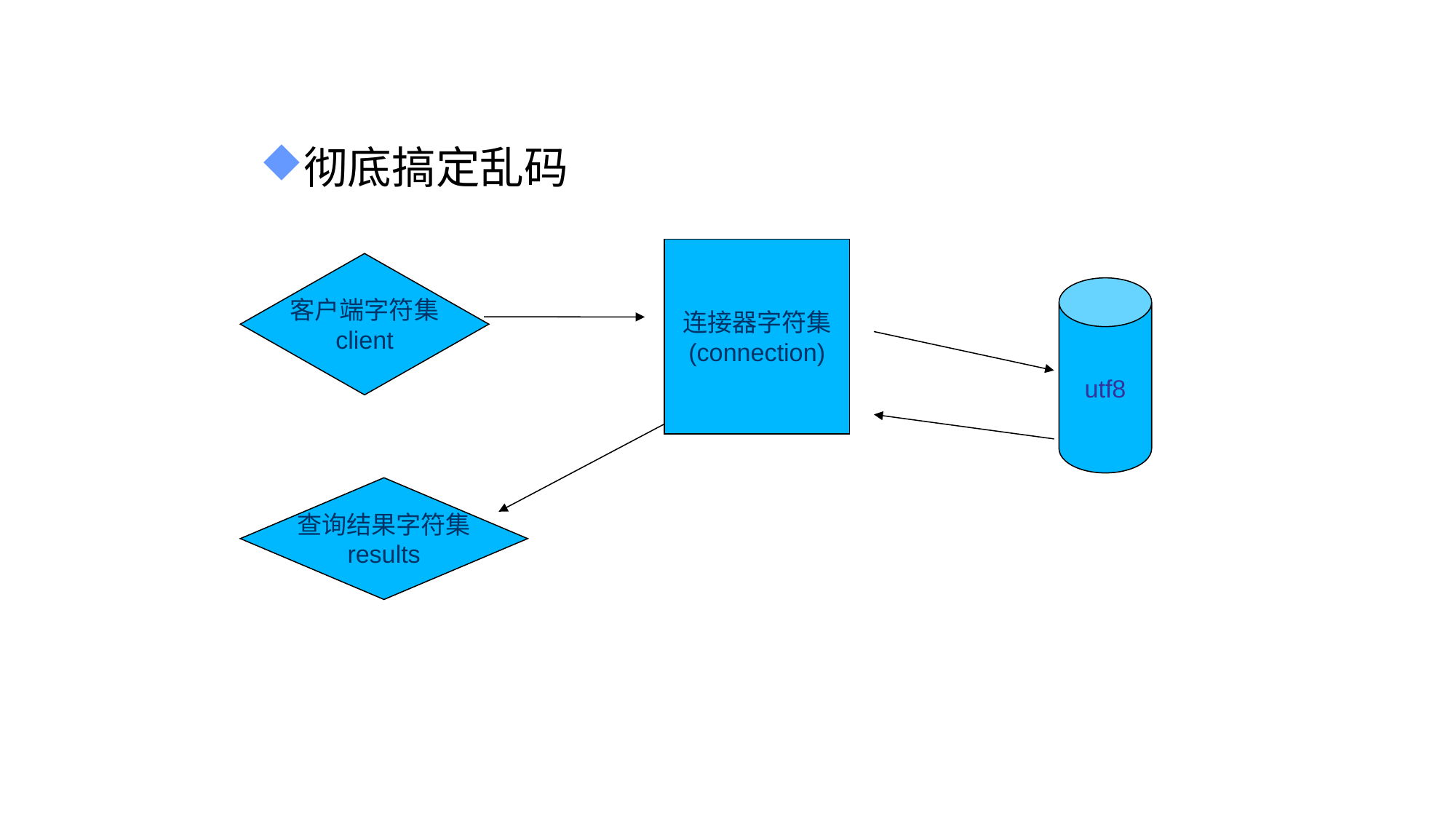

彻底搞定乱码
连接器字符集
(connection)
客户端字符集
client
utf8

查询结果字符集
results